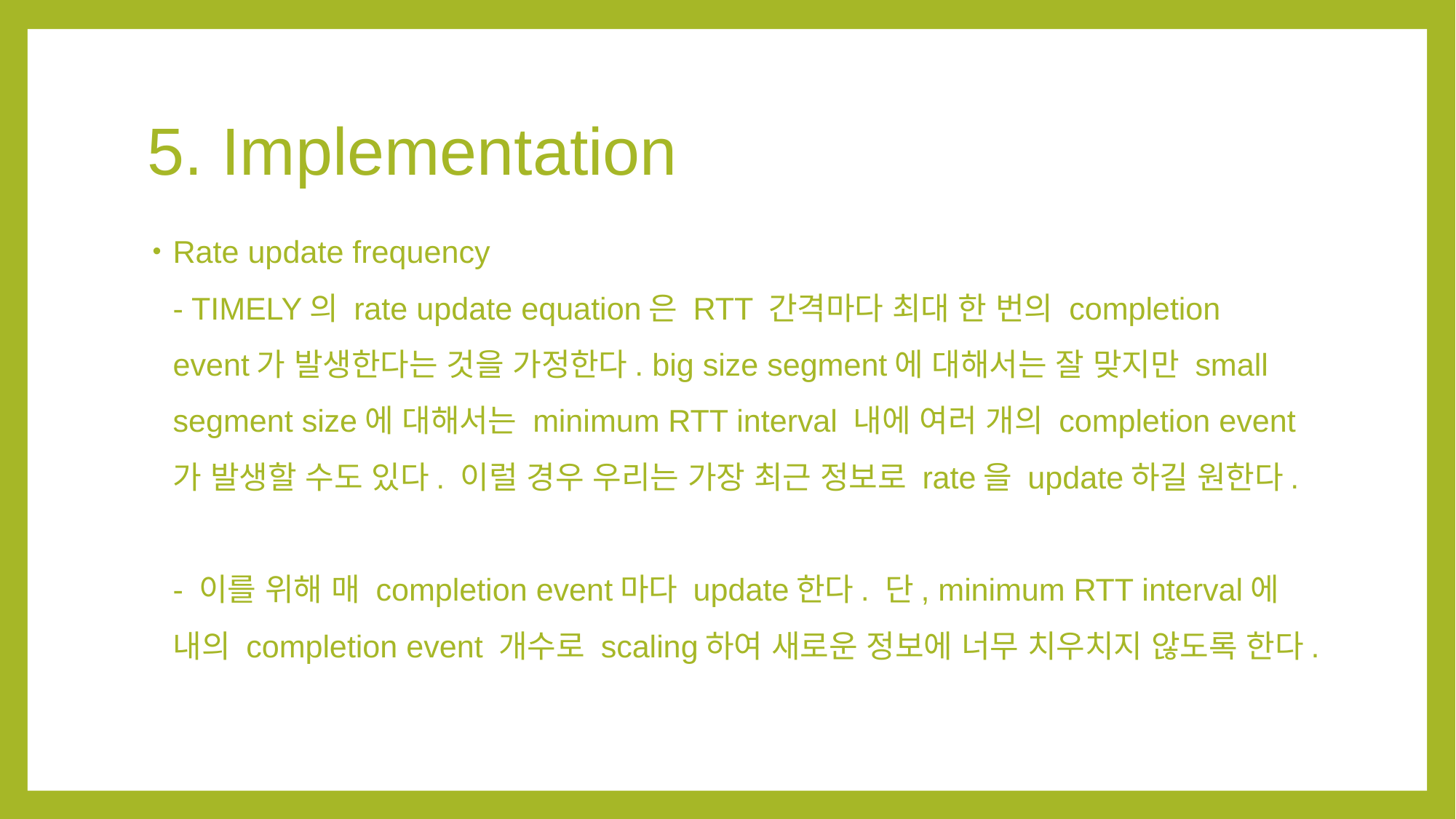

# 5. Implementation
Rate update frequency
- TIMELY의 rate update equation은 RTT 간격마다 최대 한 번의 completion event가 발생한다는 것을 가정한다. big size segment에 대해서는 잘 맞지만 small segment size에 대해서는 minimum RTT interval 내에 여러 개의 completion event가 발생할 수도 있다. 이럴 경우 우리는 가장 최근 정보로 rate을 update하길 원한다.
- 이를 위해 매 completion event마다 update한다. 단, minimum RTT interval에 내의 completion event 개수로 scaling하여 새로운 정보에 너무 치우치지 않도록 한다.